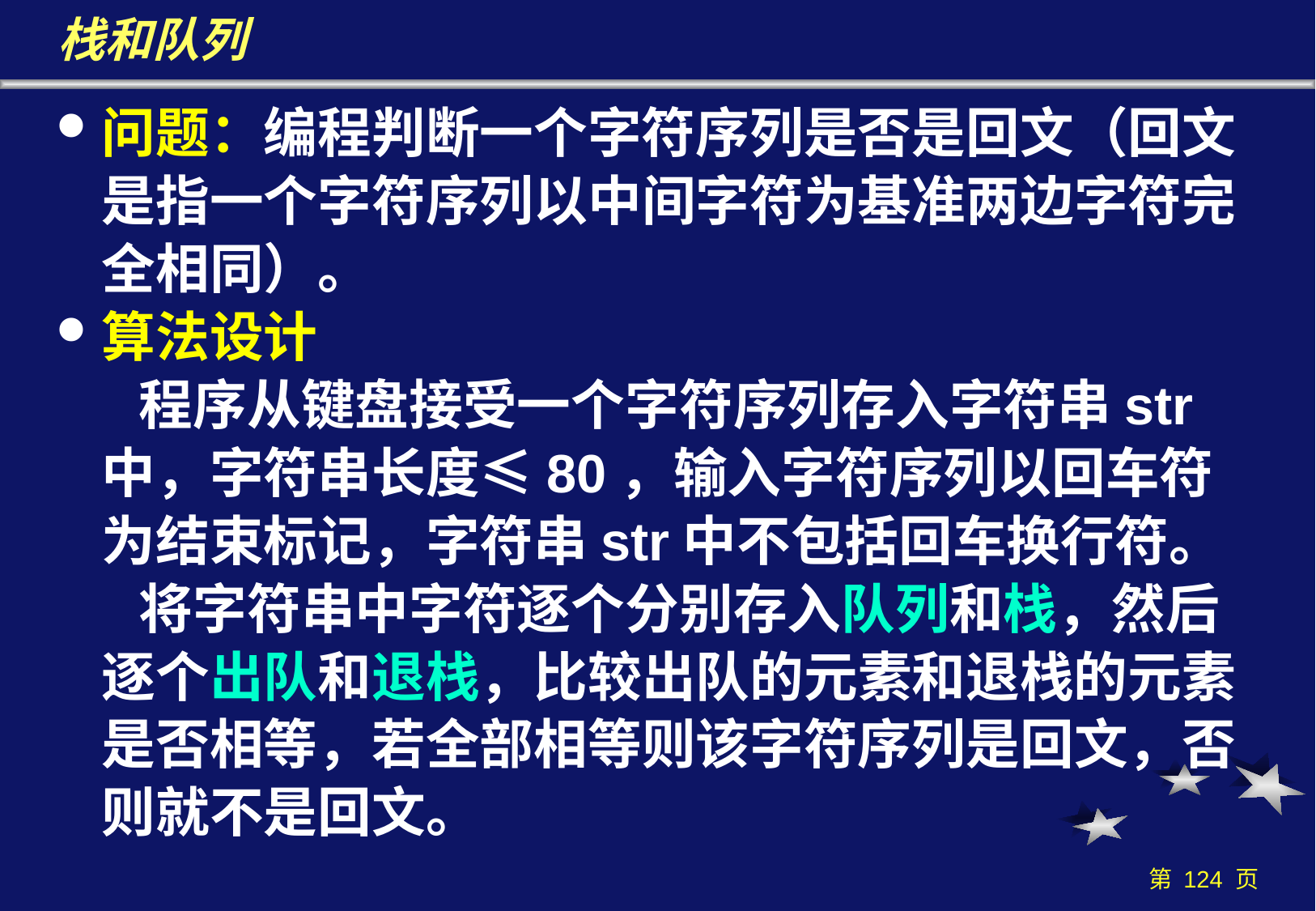

# 栈和队列
问题：编程判断一个字符序列是否是回文（回文是指一个字符序列以中间字符为基准两边字符完全相同）。
算法设计
	  程序从键盘接受一个字符序列存入字符串str中，字符串长度≤80，输入字符序列以回车符为结束标记，字符串str中不包括回车换行符。
	  将字符串中字符逐个分别存入队列和栈，然后逐个出队和退栈，比较出队的元素和退栈的元素是否相等，若全部相等则该字符序列是回文，否则就不是回文。